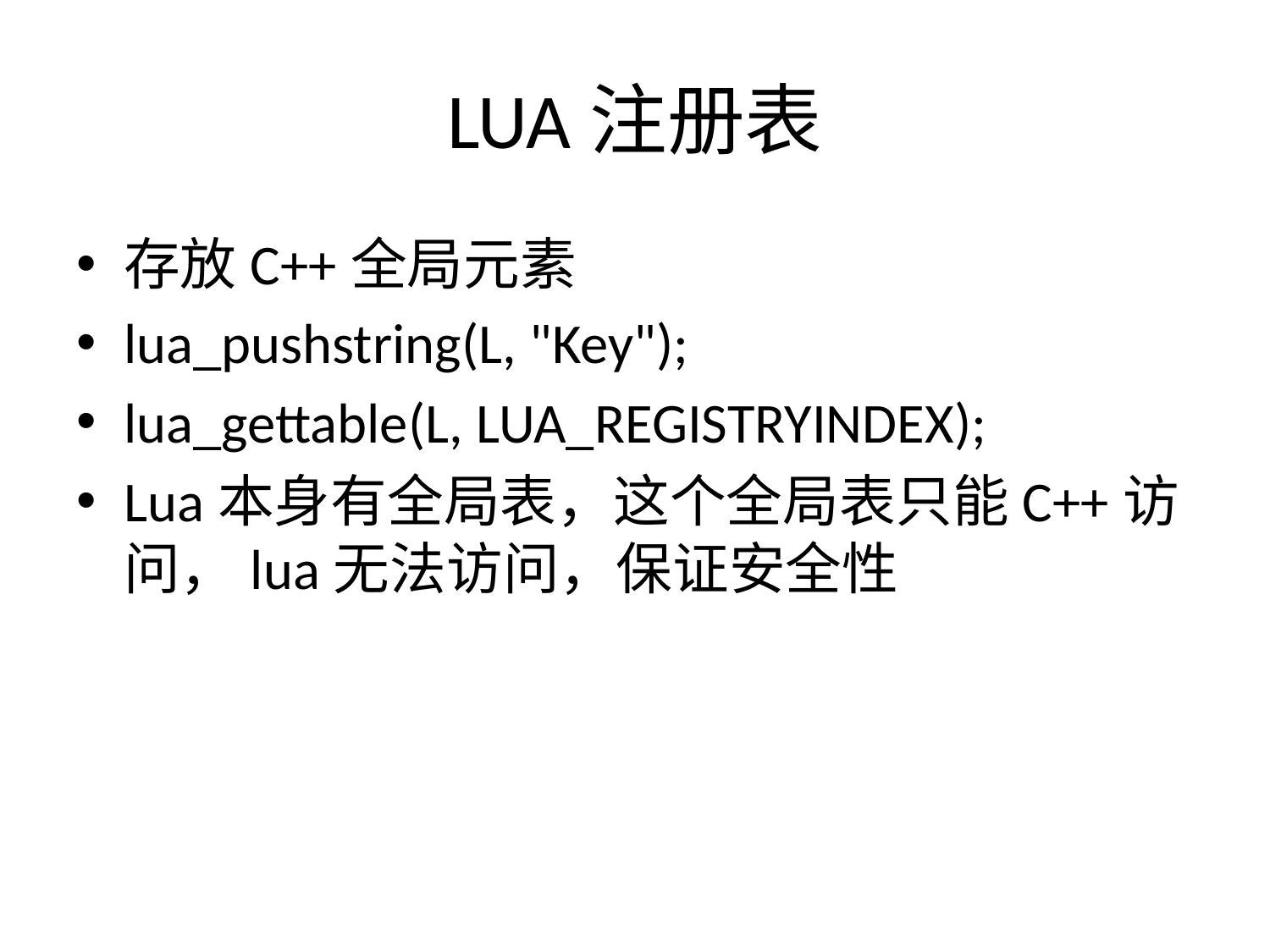

# LUA注册表
存放C++全局元素
lua_pushstring(L, "Key");
lua_gettable(L, LUA_REGISTRYINDEX);
Lua本身有全局表，这个全局表只能C++访问，lua无法访问，保证安全性